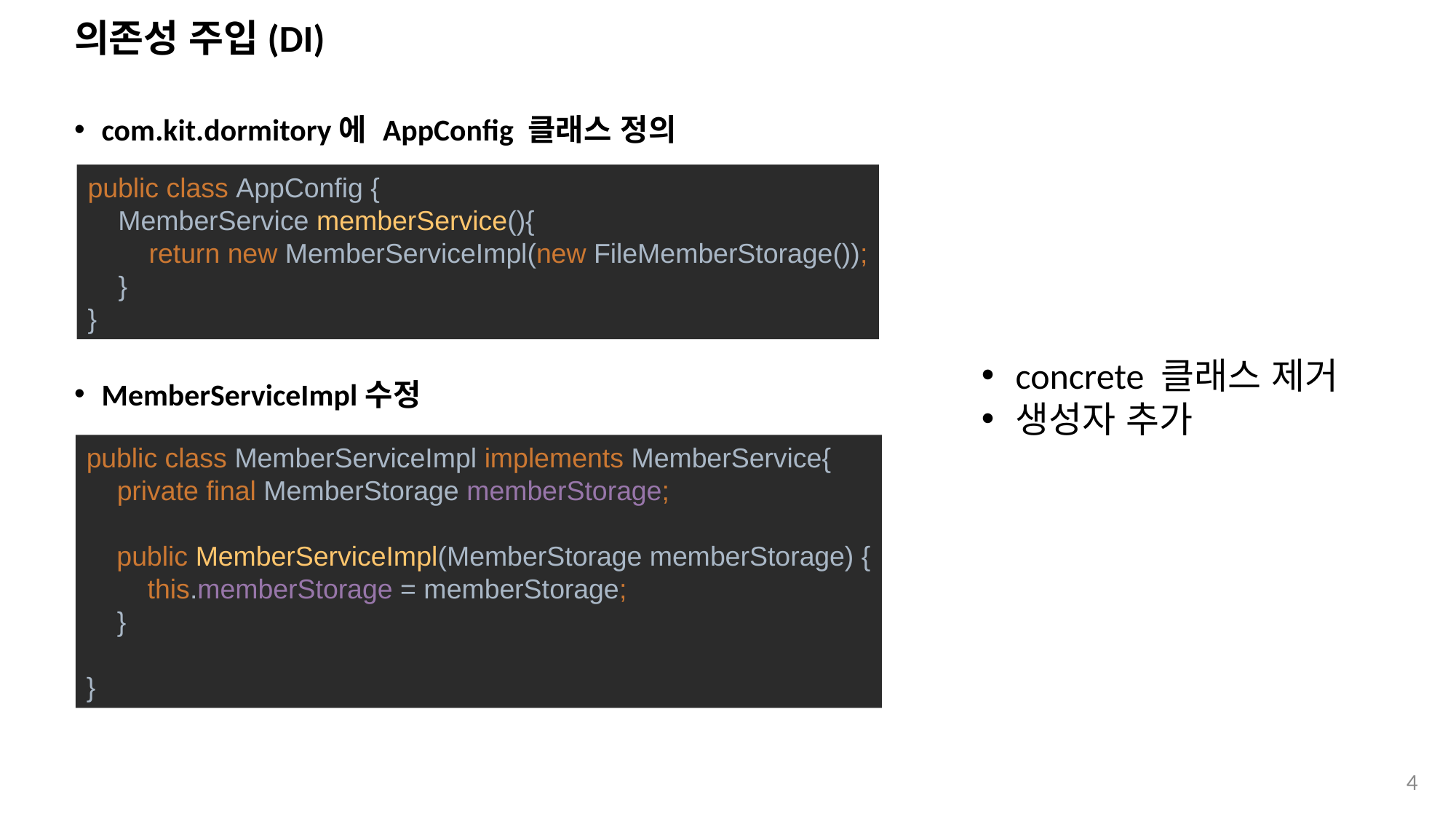

# 의존성 주입(DI)
com.kit.dormitory에 AppConfig 클래스 정의

MemberServiceImpl수정

public class AppConfig {
    MemberService memberService(){
        return new MemberServiceImpl(new FileMemberStorage());
    }
}
concrete 클래스 제거
생성자 추가
public class MemberServiceImpl implements MemberService{
    private final MemberStorage memberStorage;
    public MemberServiceImpl(MemberStorage memberStorage) {
        this.memberStorage = memberStorage;
    }
}
4